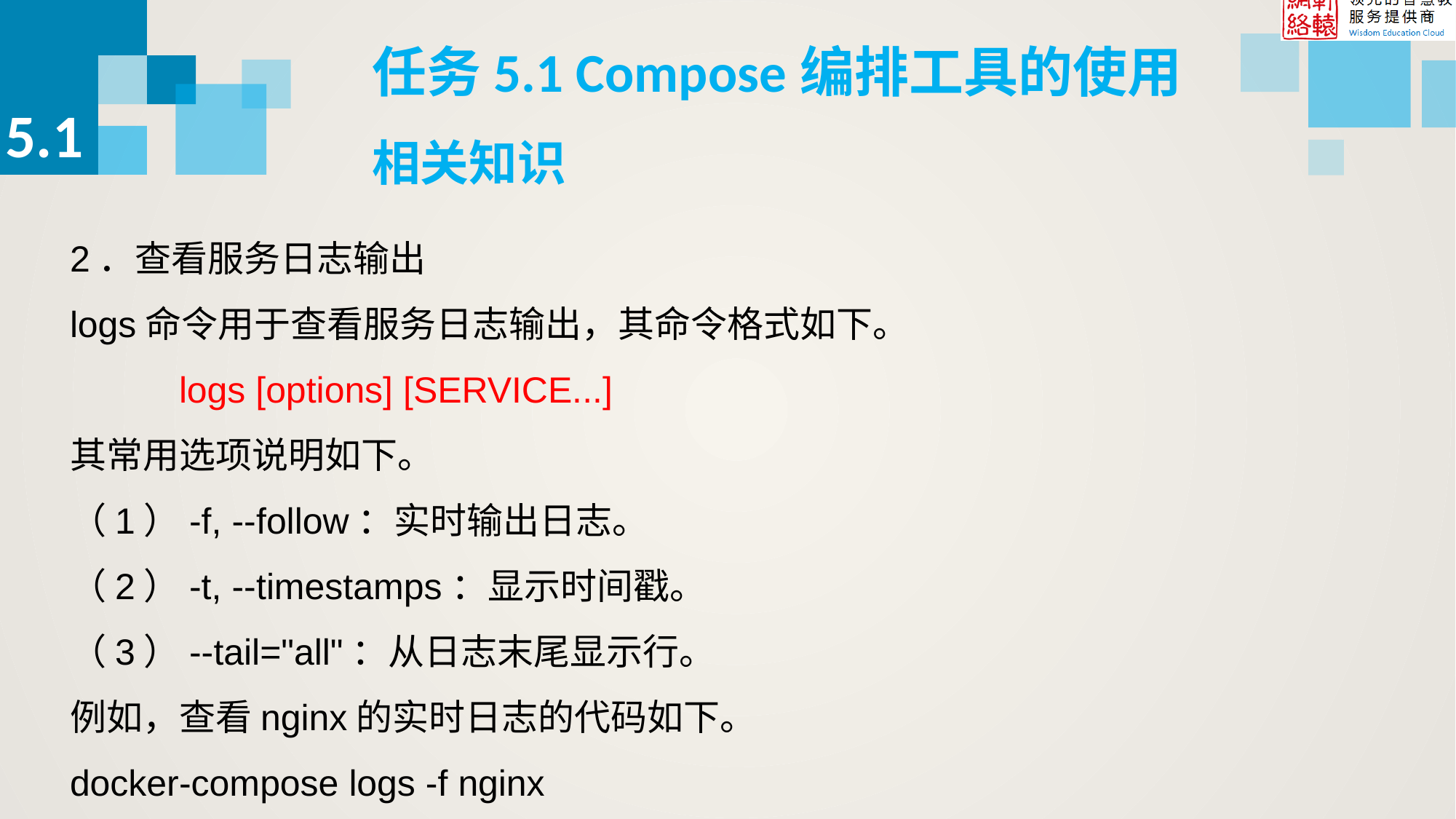

任务5.1 Compose编排工具的使用
5.1
相关知识
2．查看服务日志输出
logs命令用于查看服务日志输出，其命令格式如下。
	logs [options] [SERVICE...]
其常用选项说明如下。
（1）-f, --follow：实时输出日志。
（2）-t, --timestamps：显示时间戳。
（3）--tail="all"：从日志末尾显示行。
例如，查看nginx的实时日志的代码如下。
docker-compose logs -f nginx